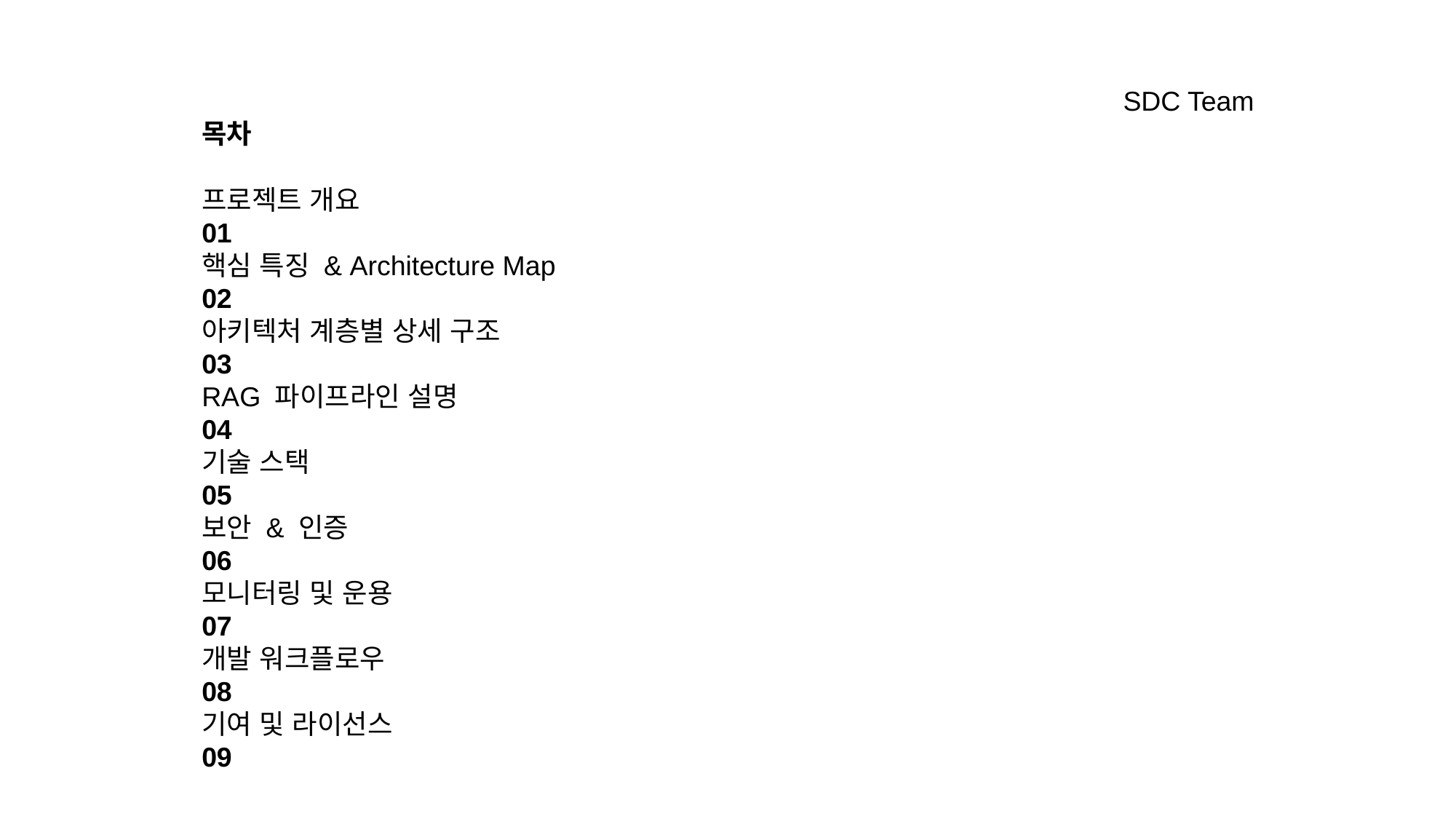

SDC Project
2025-09-10
SDC Team
목차
프로젝트 개요
01
핵심 특징 & Architecture Map
02
아키텍처 계층별 상세 구조
03
RAG 파이프라인 설명
04
기술 스택
05
보안 & 인증
06
모니터링 및 운용
07
개발 워크플로우
08
기여 및 라이선스
09